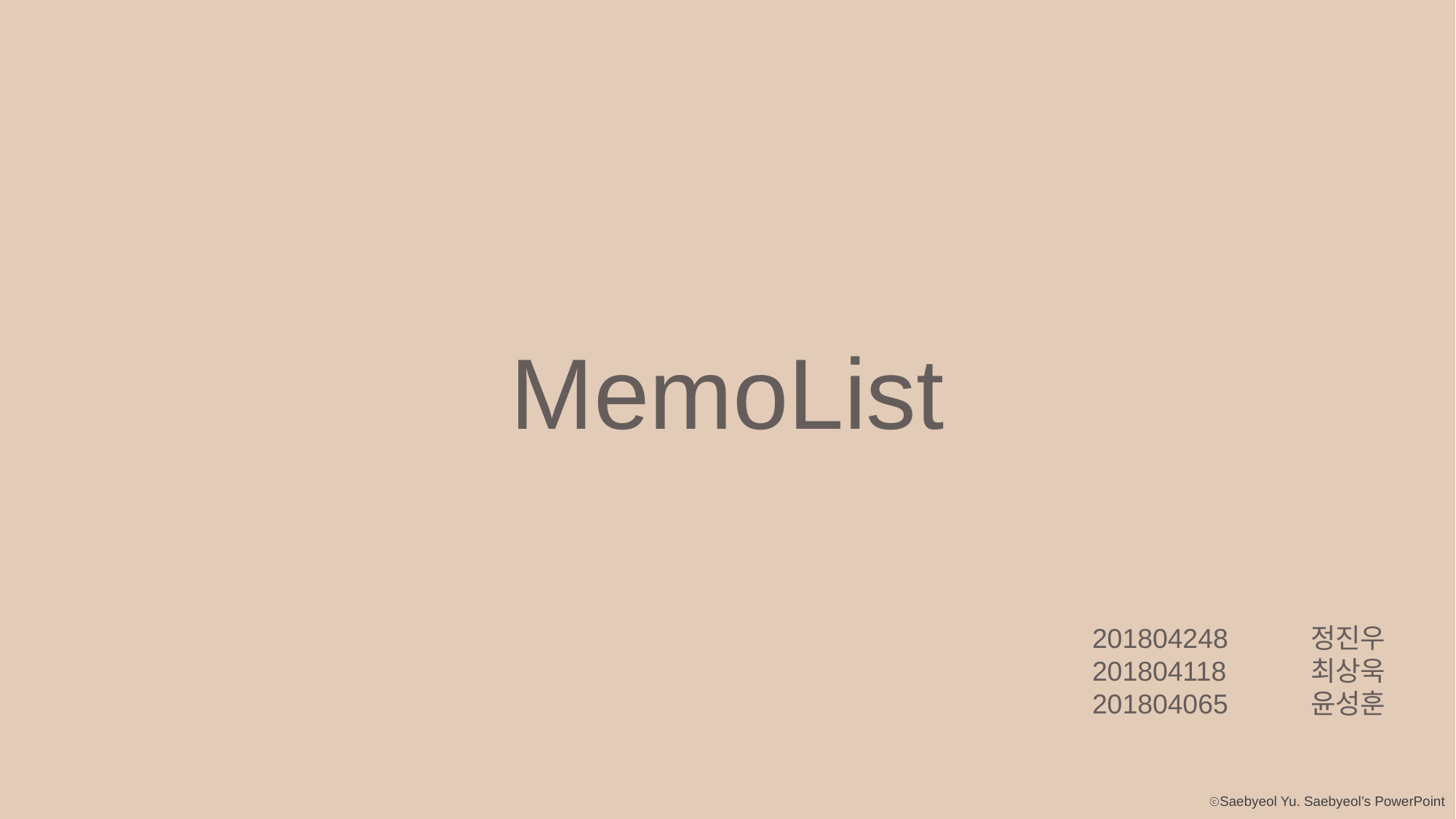

MemoList
201804248	정진우
201804118	최상욱
201804065	윤성훈